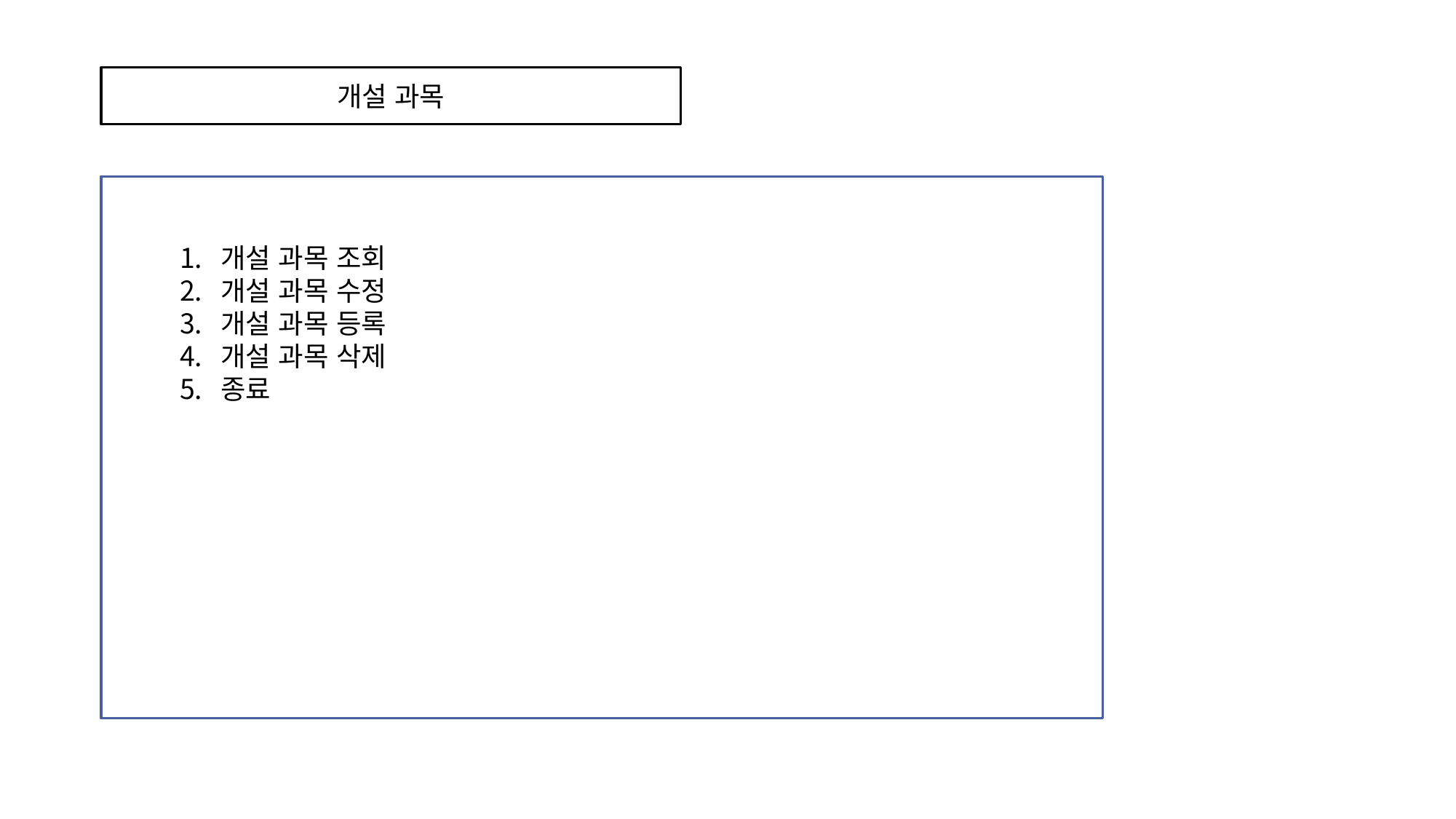

개설 과목

개설 과목 조회
개설 과목 수정
개설 과목 등록
개설 과목 삭제
종료